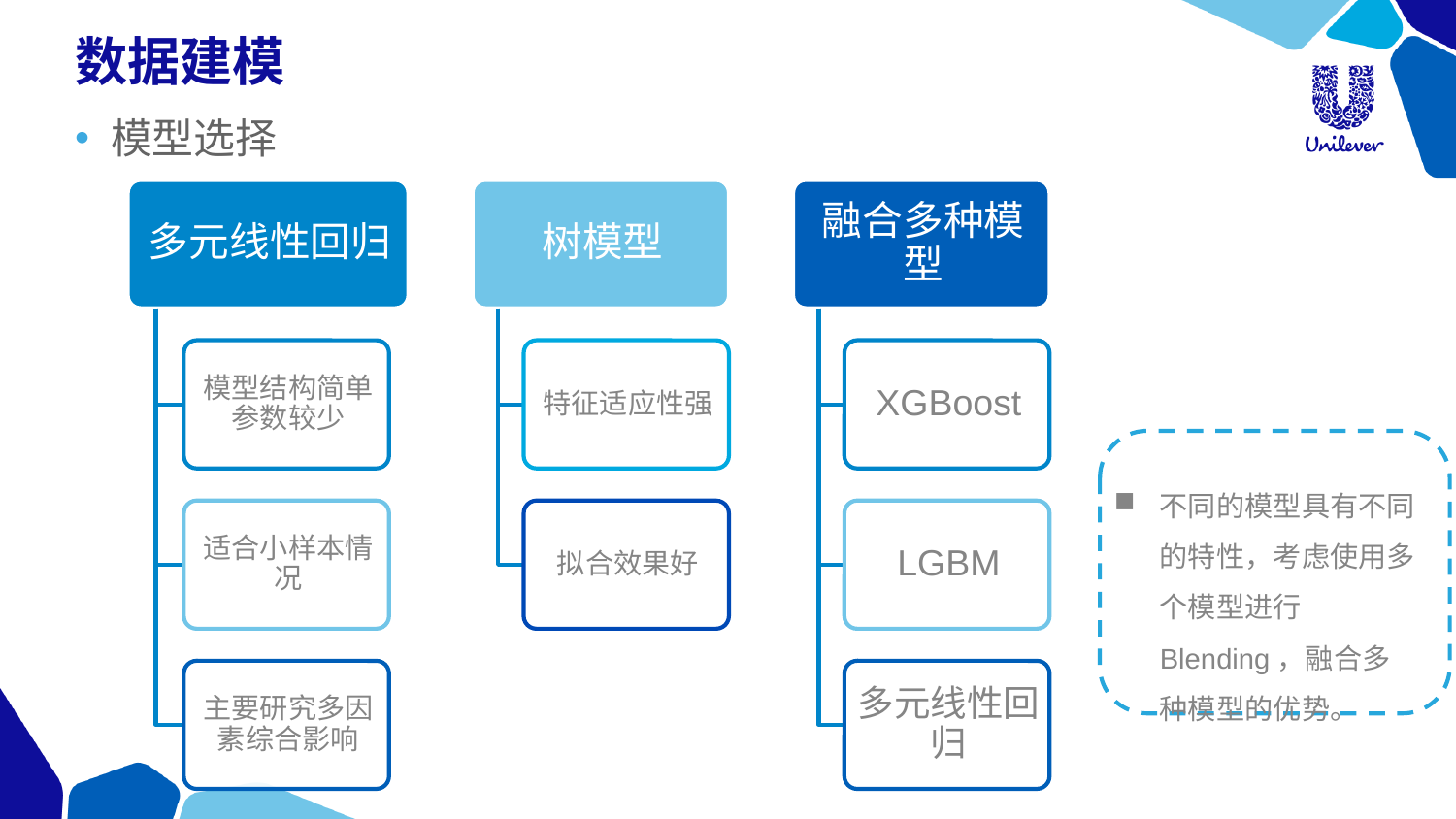

# 数据建模
模型选择
多元线性回归
模型结构简单参数较少
适合小样本情况
主要研究多因素综合影响
树模型
特征适应性强
拟合效果好
融合多种模型
XGBoost
LGBM
多元线性回归

不同的模型具有不同的特性，考虑使用多个模型进行Blending，融合多种模型的优势。